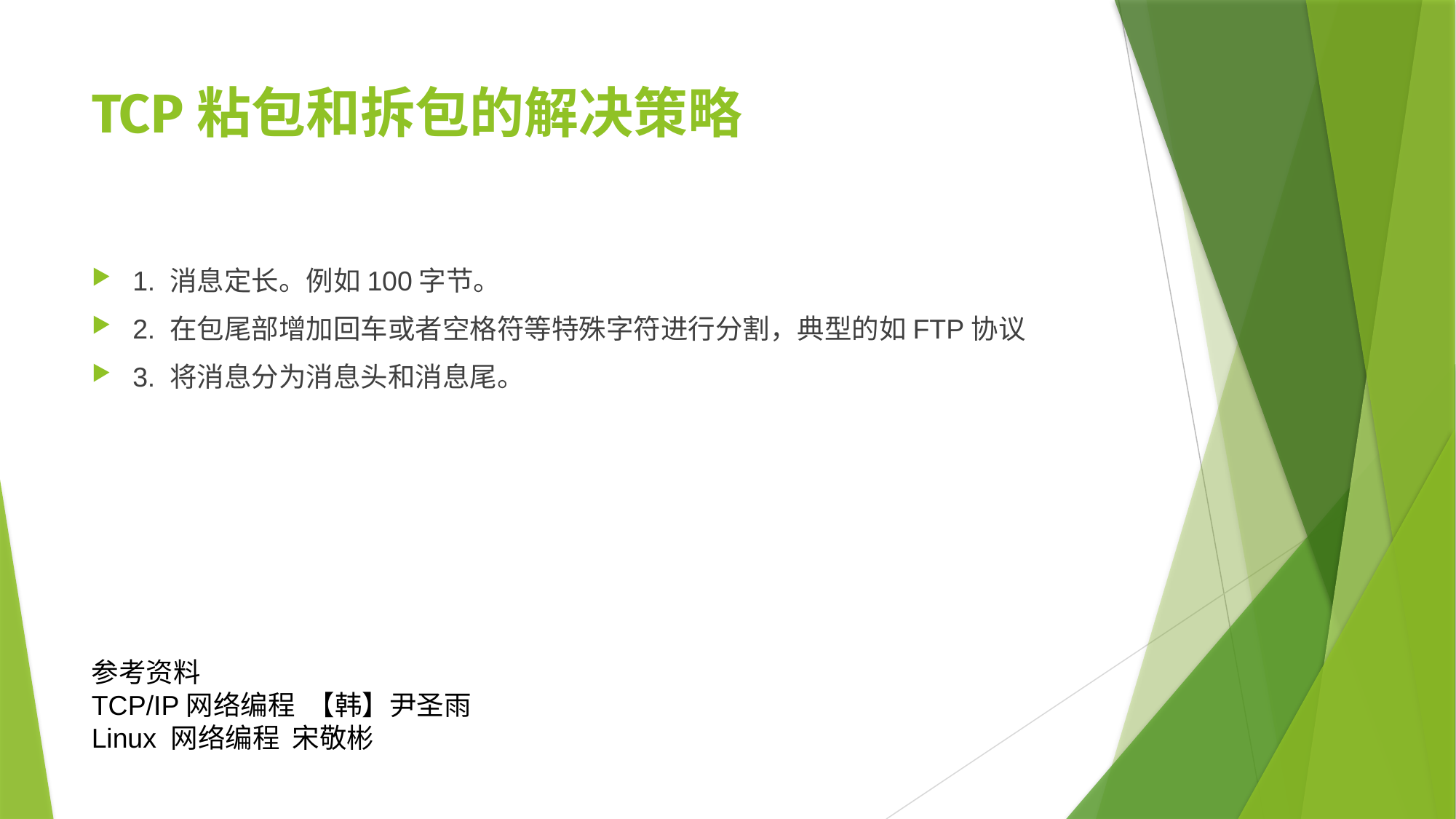

# TCP粘包和拆包的解决策略
1. 消息定长。例如100字节。
2. 在包尾部增加回车或者空格符等特殊字符进行分割，典型的如FTP协议
3. 将消息分为消息头和消息尾。

参考资料
TCP/IP网络编程  【韩】尹圣雨
Linux 网络编程  宋敬彬